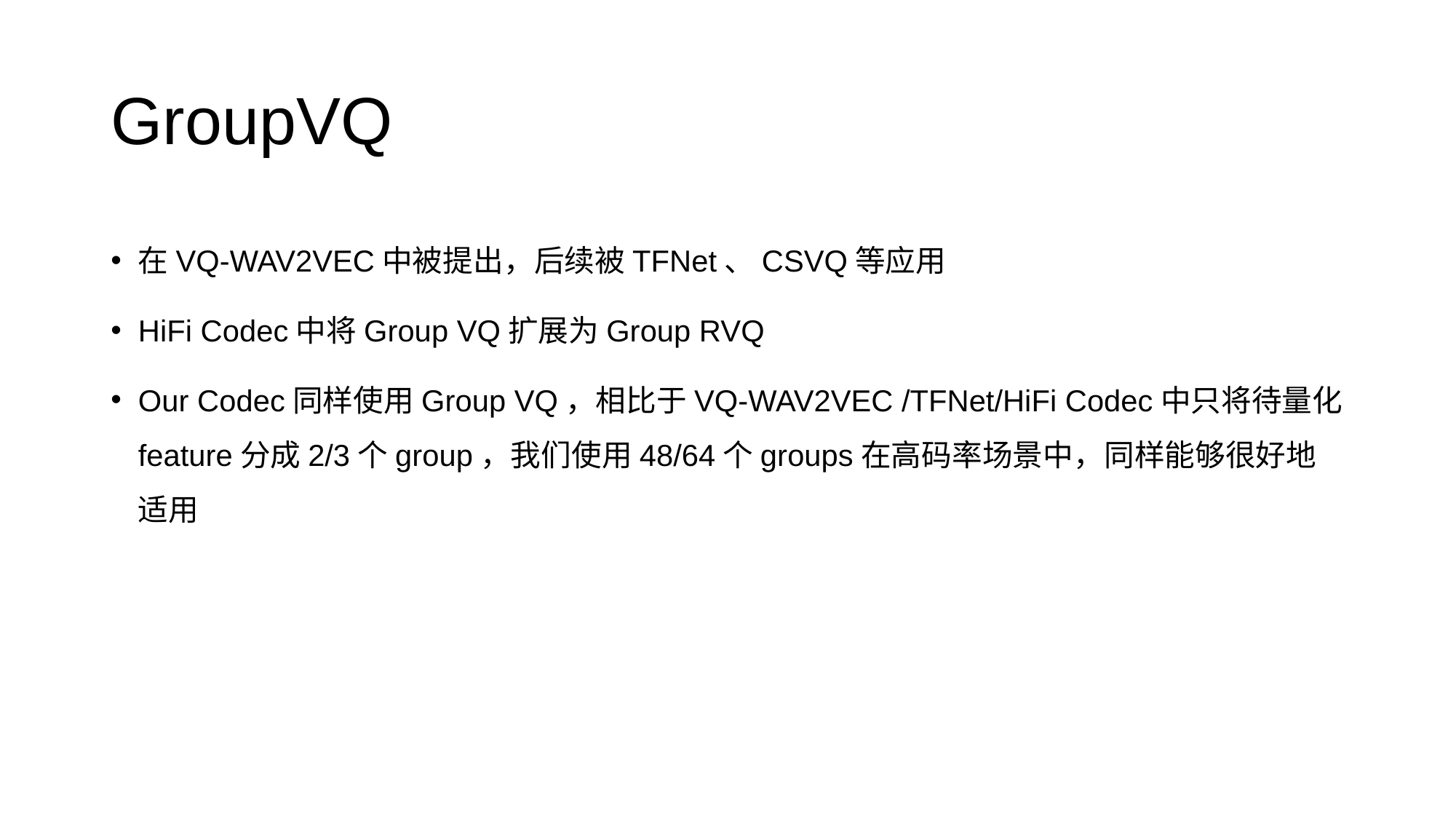

# GroupVQ
在VQ-WAV2VEC中被提出，后续被TFNet、CSVQ等应用
HiFi Codec中将Group VQ扩展为Group RVQ
Our Codec同样使用Group VQ，相比于VQ-WAV2VEC /TFNet/HiFi Codec中只将待量化feature分成2/3个group，我们使用48/64个groups在高码率场景中，同样能够很好地适用